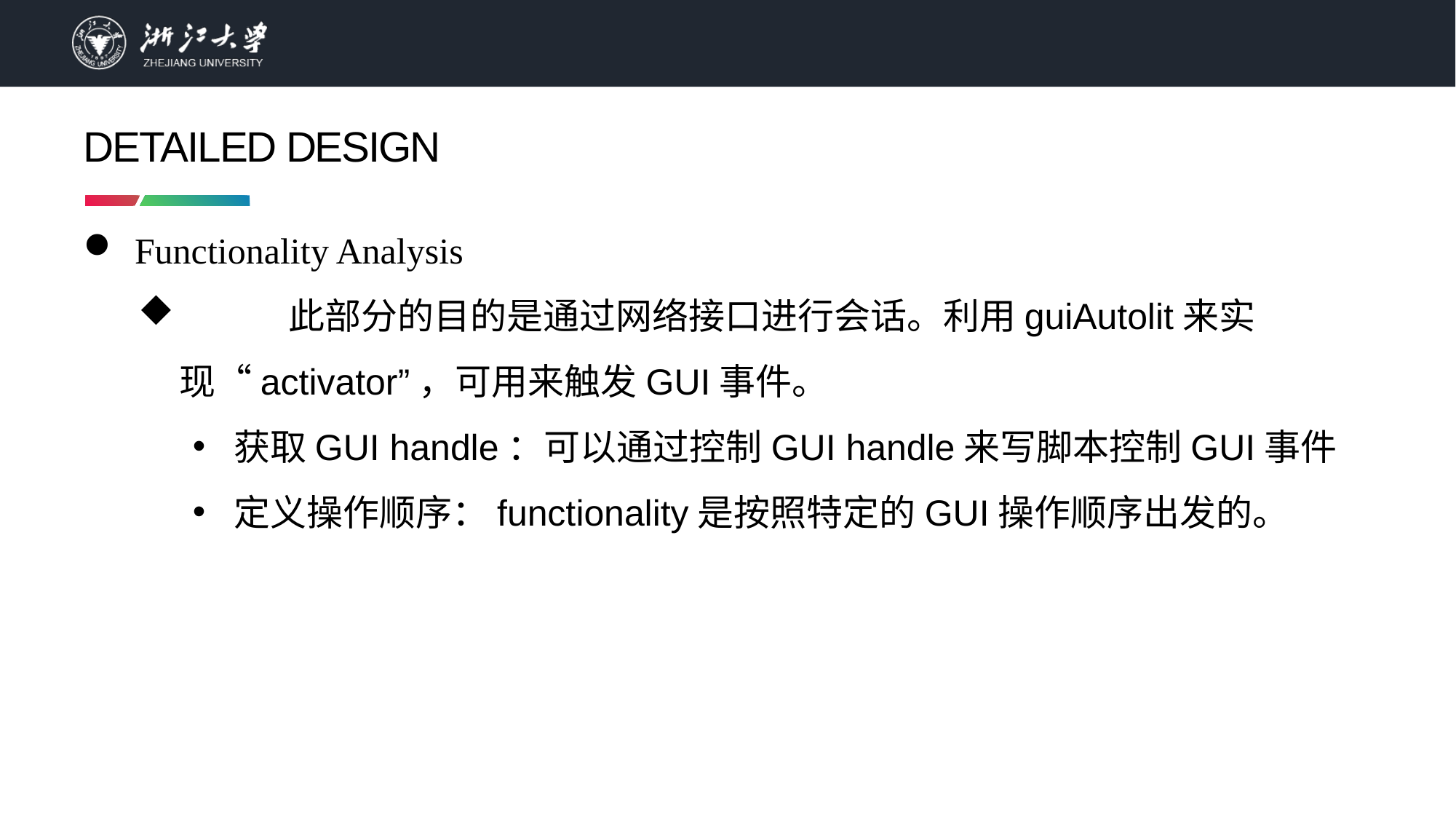

# DETAILED DESIGN
 Functionality Analysis
	此部分的目的是通过网络接口进行会话。利用guiAutolit来实现“activator”，可用来触发GUI事件。
获取GUI handle：可以通过控制GUI handle来写脚本控制GUI事件
定义操作顺序：functionality是按照特定的GUI操作顺序出发的。

24